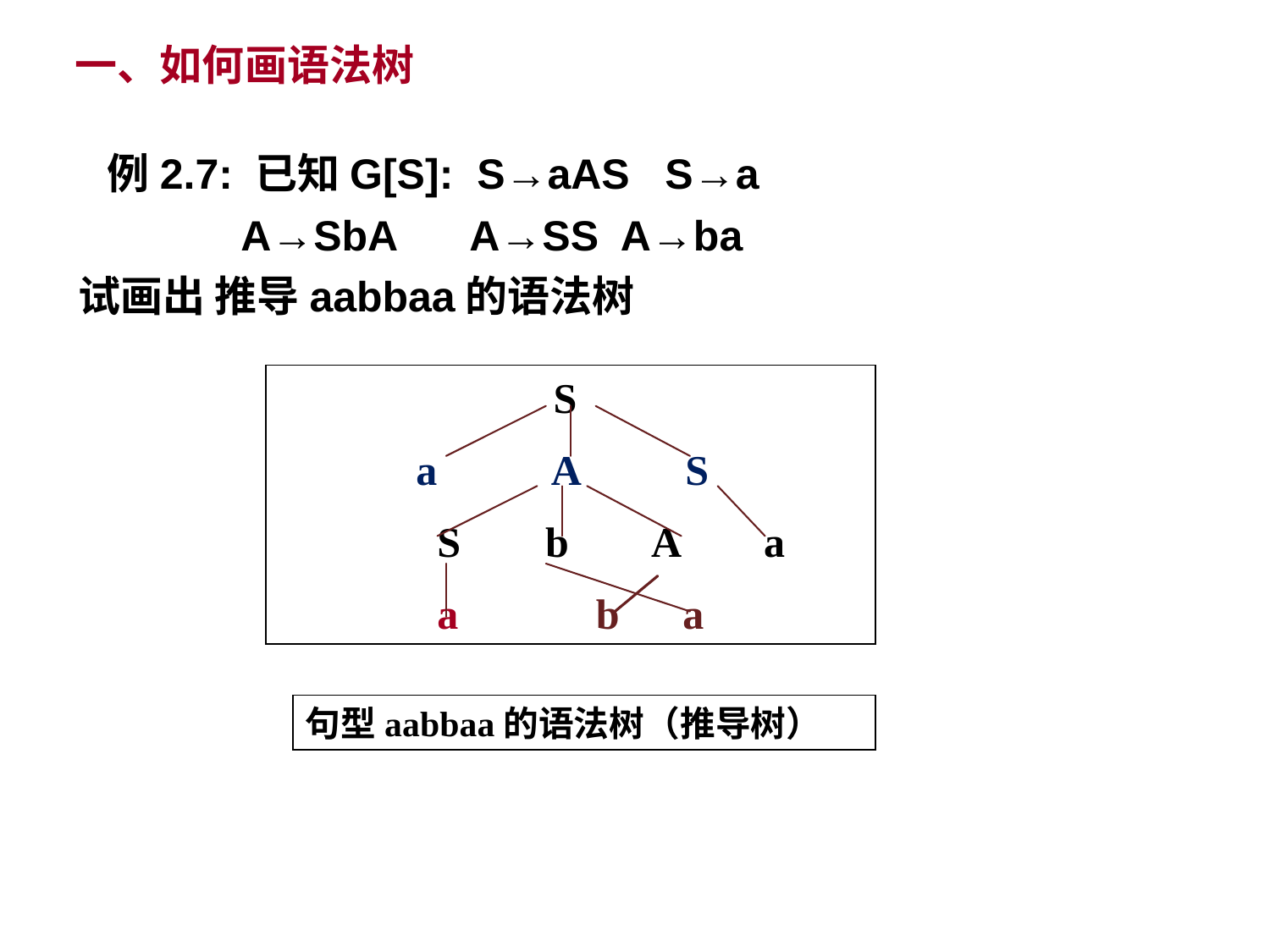

一、如何画语法树
  例2.7: 已知G[S]:  S→aAS   S→a
	   A→SbA	 A→SS  A→ba
试画出 推导aabbaa的语法树

                          S
             a           A          S
               S        b        A        a
               a             b      a

句型aabbaa的语法树（推导树）